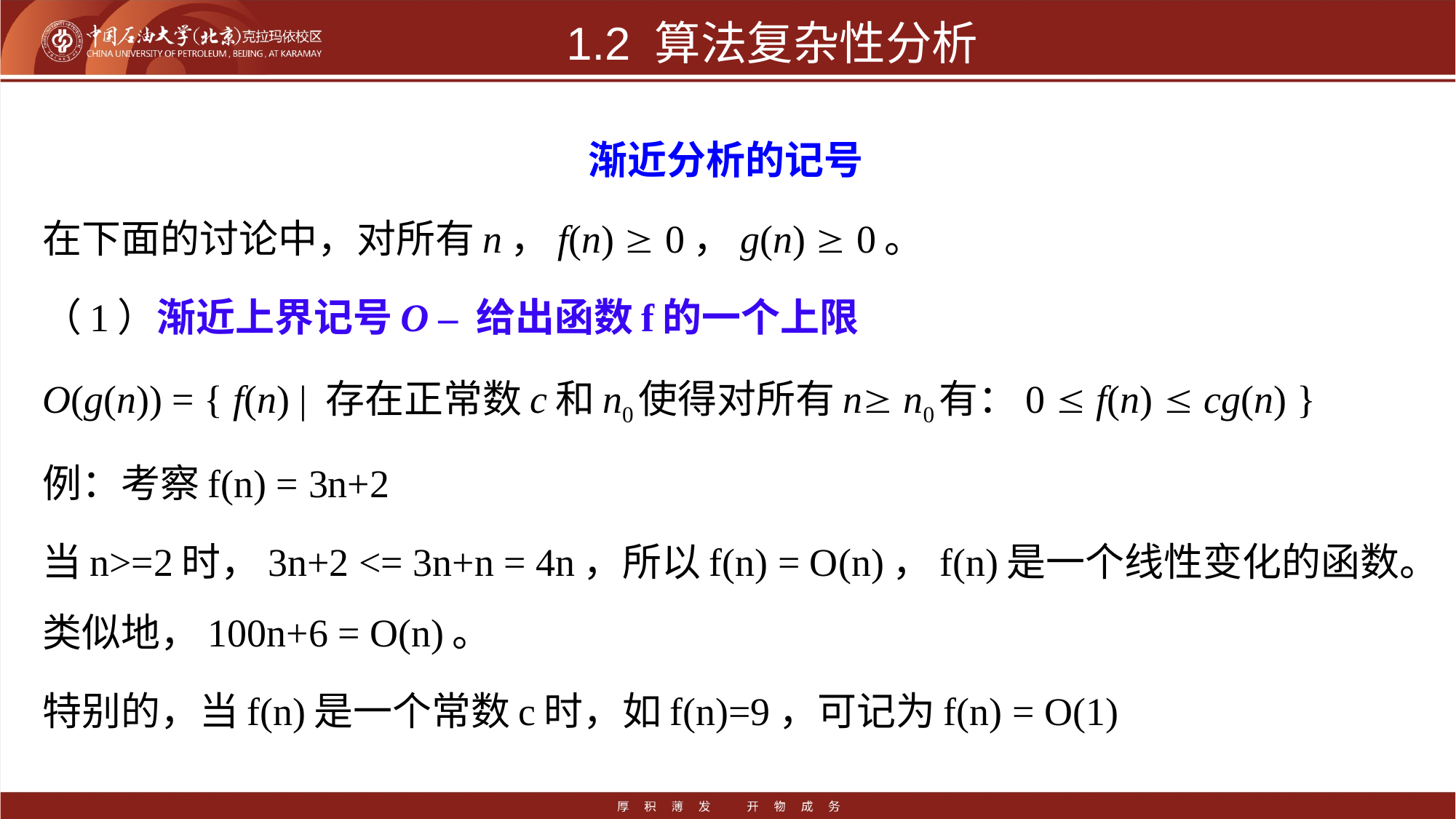

# 1.2 算法复杂性分析
渐近分析的记号
在下面的讨论中，对所有n，f(n) ≥ 0，g(n) ≥ 0。
（1）渐近上界记号O – 给出函数f的一个上限
O(g(n)) = { f(n) | 存在正常数c和n0使得对所有n≥ n0有：0 ≤ f(n) ≤ cg(n) }
例：考察f(n) = 3n+2
当n>=2时，3n+2 <= 3n+n = 4n，所以f(n) = O(n)，f(n)是一个线性变化的函数。类似地，100n+6 = O(n)。
特别的，当f(n)是一个常数c时，如f(n)=9，可记为f(n) = O(1)